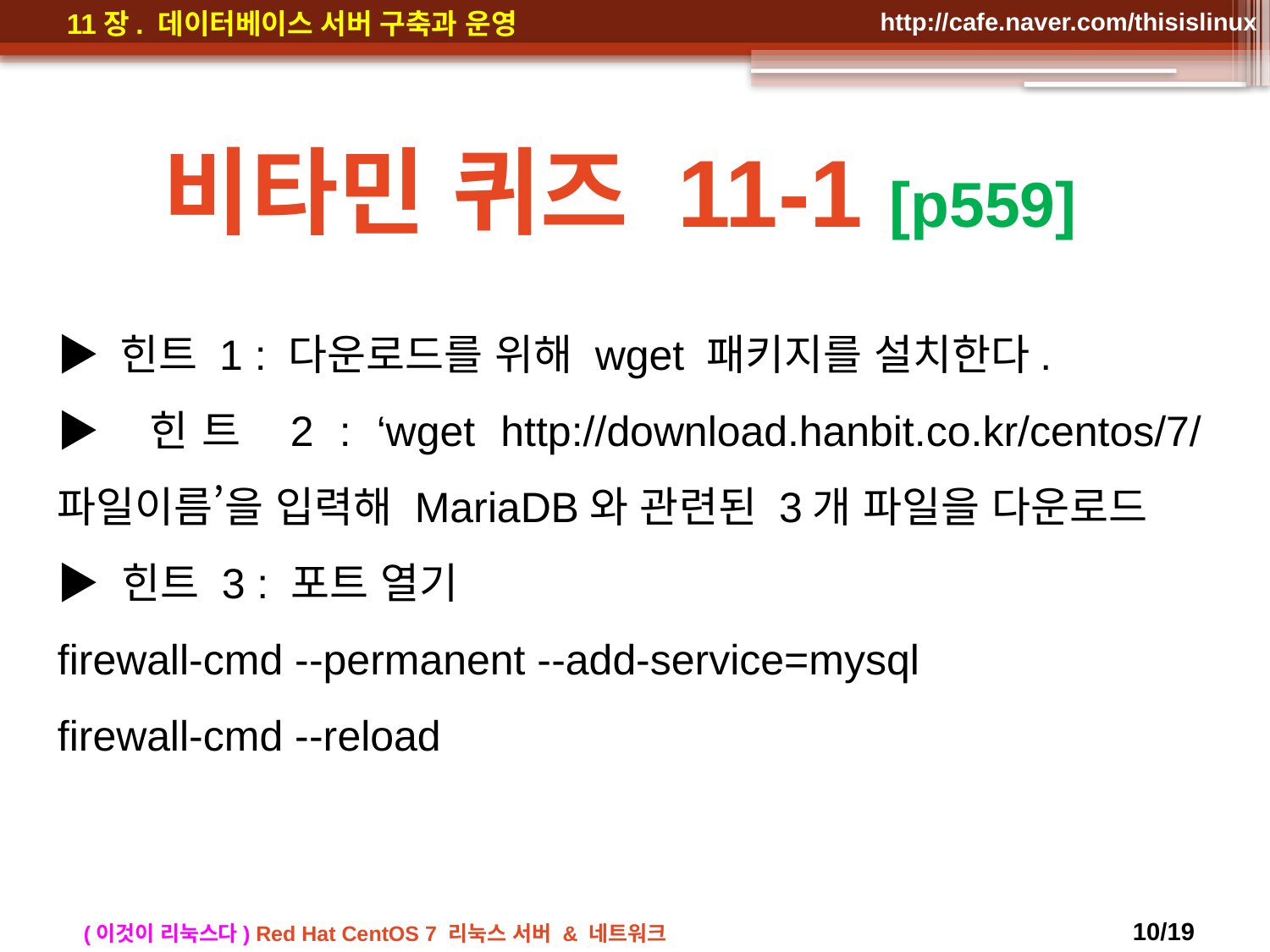

비타민 퀴즈 11-1 [p559]
▶ 힌트 1 : 다운로드를 위해 wget 패키지를 설치한다.
▶ 힌트 2 : ‘wget http://download.hanbit.co.kr/centos/7/파일이름’을 입력해 MariaDB와 관련된 3개 파일을 다운로드
▶ 힌트 3 : 포트 열기
firewall-cmd --permanent --add-service=mysql
firewall-cmd --reload